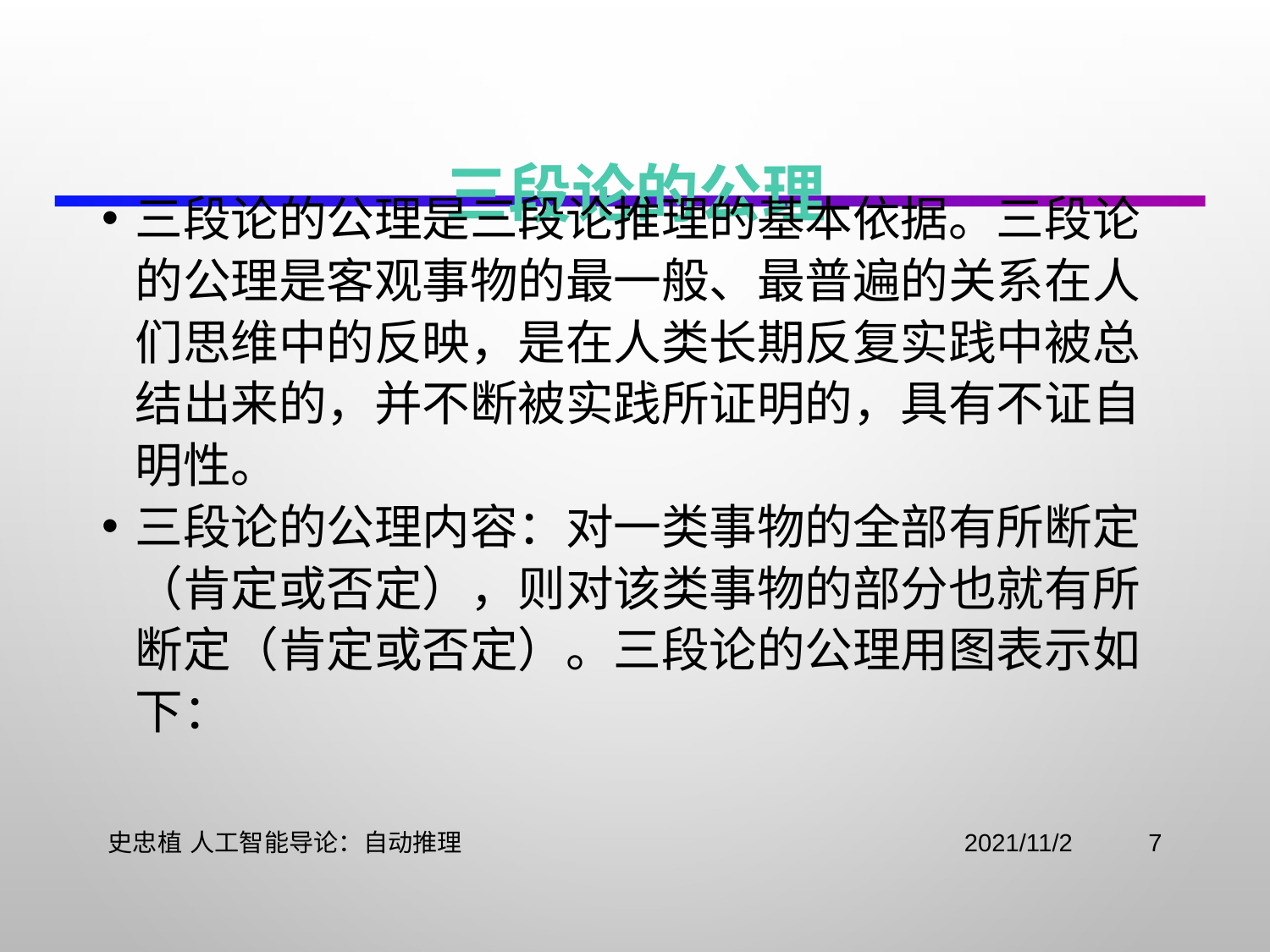

# 三段论的公理
三段论的公理是三段论推理的基本依据。三段论的公理是客观事物的最一般、最普遍的关系在人们思维中的反映，是在人类长期反复实践中被总结出来的，并不断被实践所证明的，具有不证自明性。
三段论的公理内容：对一类事物的全部有所断定（肯定或否定），则对该类事物的部分也就有所断定（肯定或否定）。三段论的公理用图表示如下：
史忠植 人工智能导论：自动推理
2021/11/2
7